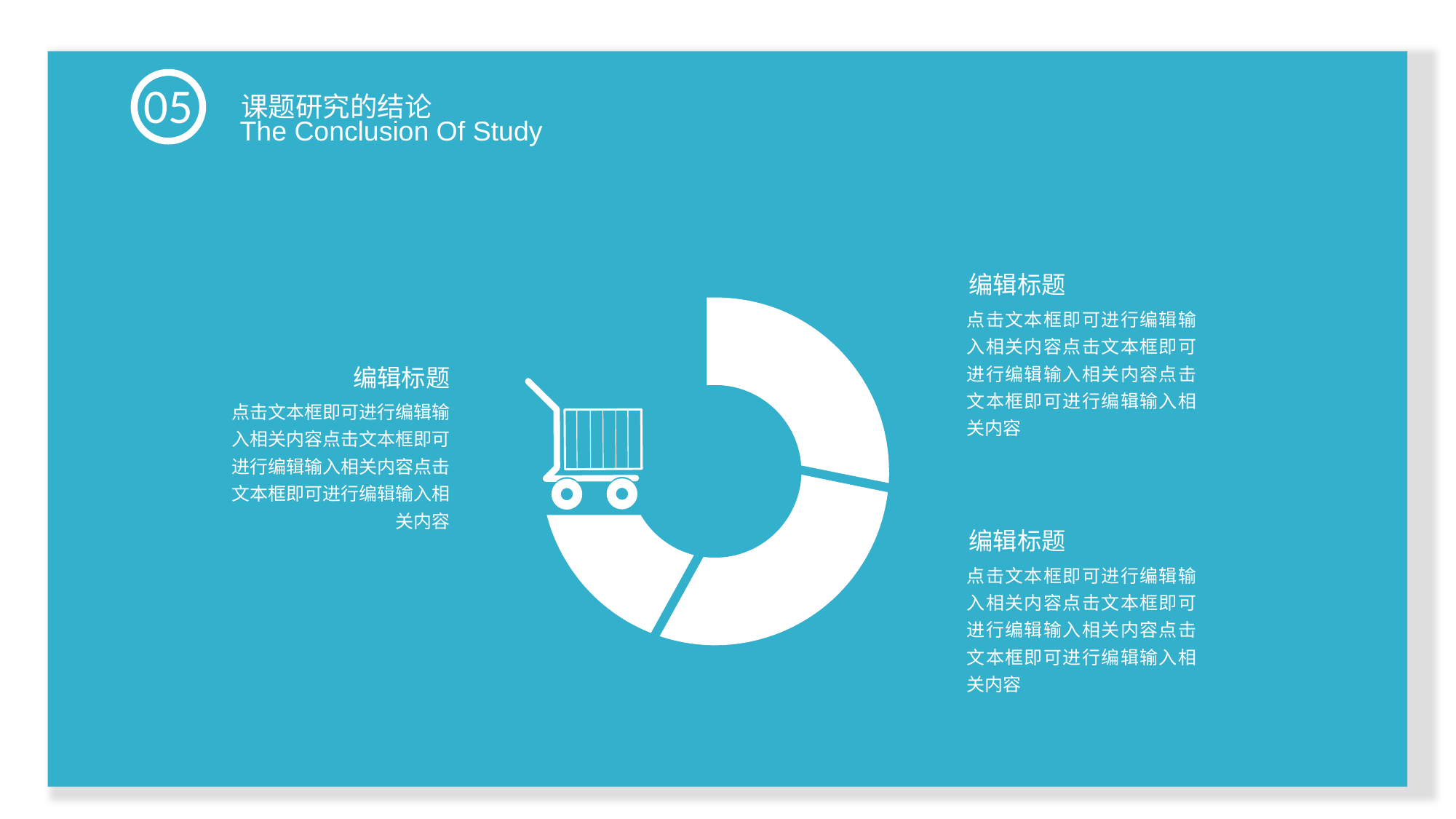

课题研究的结论
05

The Conclusion Of Study
编辑标题

点击文本框即可进行编辑输入相关内容点击文本框即可进行编辑输入相关内容点击文本框即可进行编辑输入相关内容
编辑标题

点击文本框即可进行编辑输入相关内容点击文本框即可进行编辑输入相关内容点击文本框即可进行编辑输入相关内容

编辑标题
点击文本框即可进行编辑输入相关内容点击文本框即可进行编辑输入相关内容点击文本框即可进行编辑输入相关内容